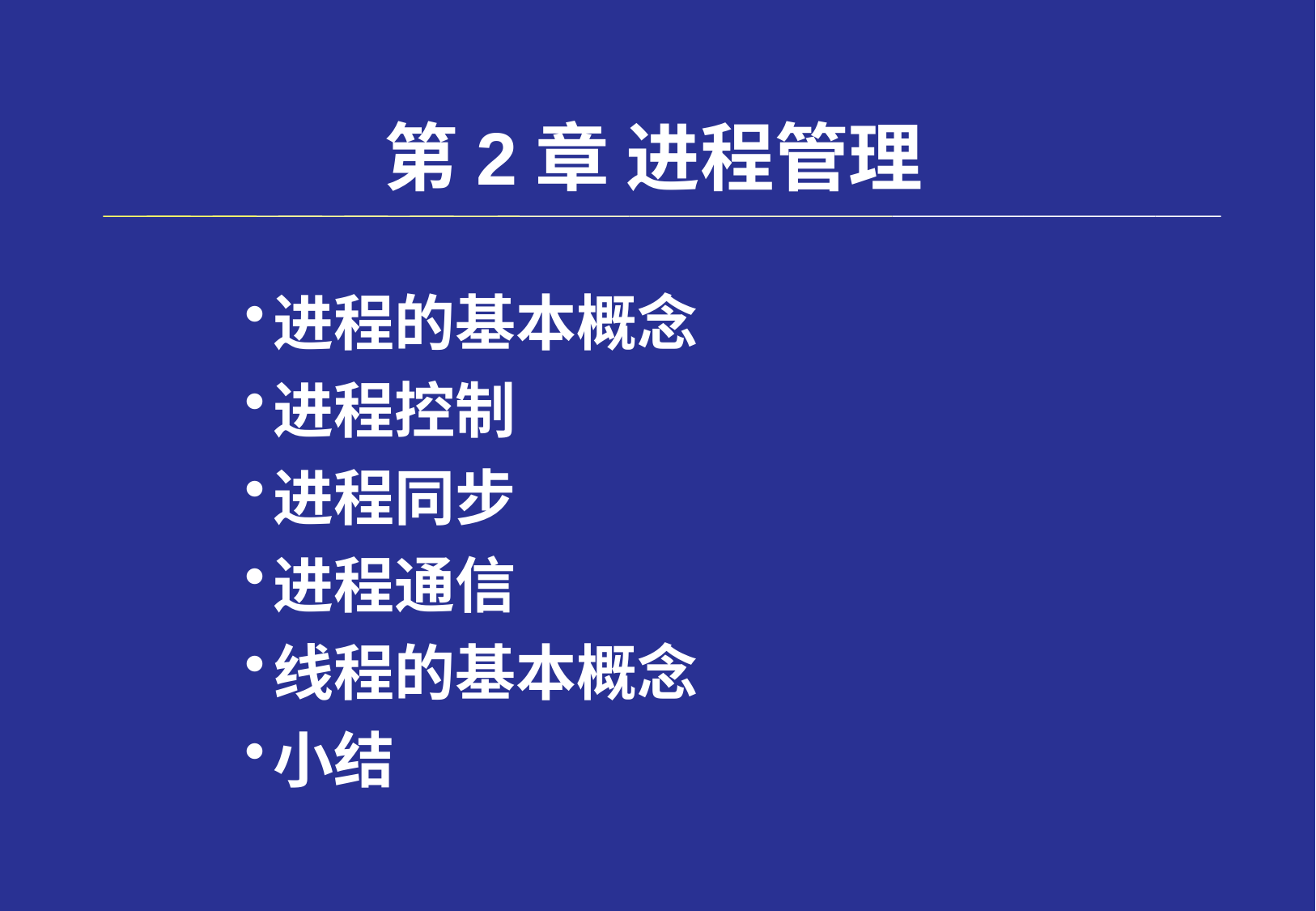

# 第2章 进程管理
进程的基本概念
进程控制
进程同步
进程通信
线程的基本概念
小结